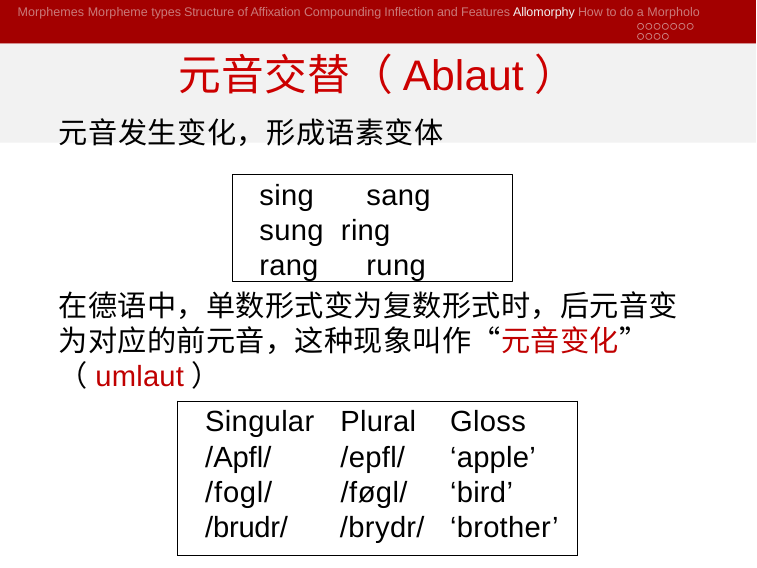

Morphemes Morpheme types Structure of Affixation Compounding Inflection and Features Allomorphy How to do a Morpholo
# 元音交替（Ablaut）
元音发生变化，形成语素变体
sing	sang	sung  ring	rang	rung
在德语中，单数形式变为复数形式时，后元音变为对应的前元音，这种现象叫作“元音变化”（umlaut）
| Singular | Plural | Gloss |
| --- | --- | --- |
| /Apfl/ | /epfl/ | ‘apple’ |
| /fogl/ | /føgl/ | ‘bird’ |
| /brudr/ | /brydr/ | ‘brother’ |